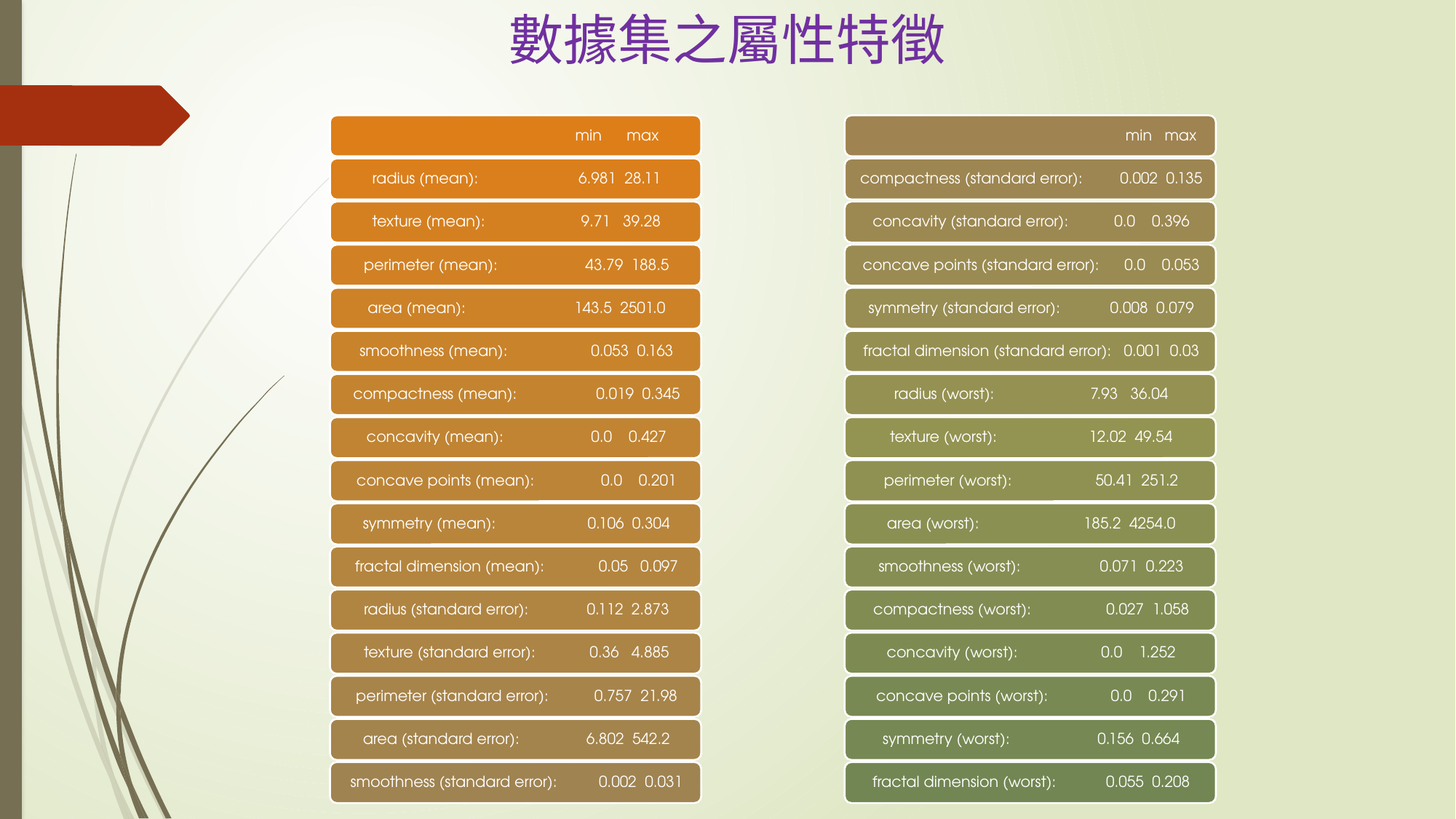

# 數據集之屬性特徵
                                                               min   max
compactness (standard error):         0.002  0.135
concavity (standard error):           0.0    0.396
concave points (standard error):      0.0    0.053
symmetry (standard error):            0.008  0.079
fractal dimension (standard error):   0.001  0.03
radius (worst):                       7.93   36.04
texture (worst):                      12.02  49.54
perimeter (worst):                    50.41  251.2
area (worst):                         185.2  4254.0
smoothness (worst):                   0.071  0.223
compactness (worst):                  0.027  1.058
concavity (worst):                    0.0    1.252
concave points (worst):               0.0    0.291
symmetry (worst):                     0.156  0.664
fractal dimension (worst):            0.055  0.208
                                                min      max
radius (mean):                        6.981  28.11
texture (mean):                       9.71   39.28
perimeter (mean):                     43.79  188.5
area (mean):                          143.5  2501.0
smoothness (mean):                    0.053  0.163
compactness (mean):                   0.019  0.345
concavity (mean):                     0.0    0.427
concave points (mean):                0.0    0.201
symmetry (mean):                      0.106  0.304
fractal dimension (mean):             0.05   0.097
radius (standard error):              0.112  2.873
texture (standard error):             0.36   4.885
perimeter (standard error):           0.757  21.98
area (standard error):                6.802  542.2
smoothness (standard error):          0.002  0.031